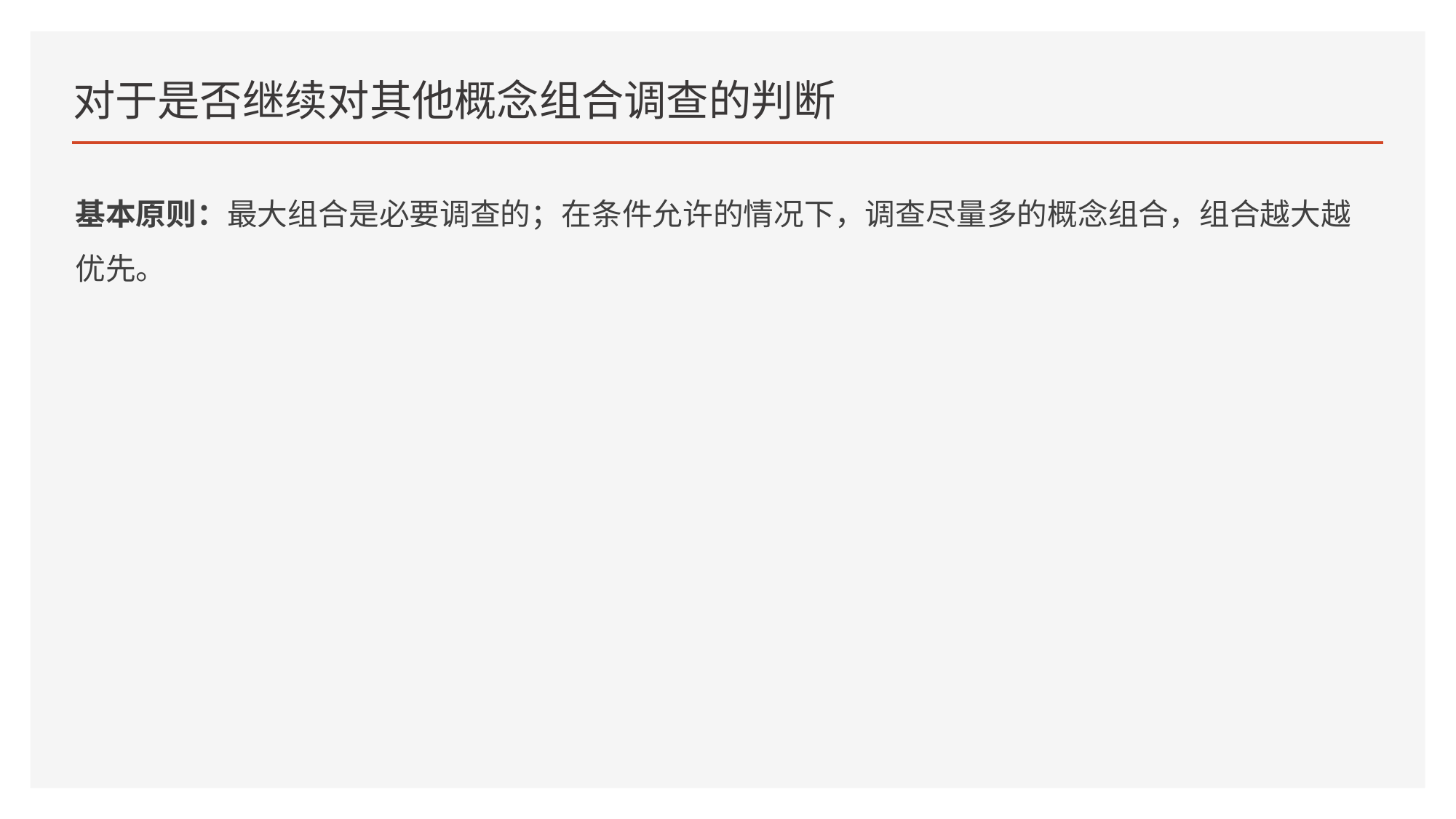

# 对于是否继续对其他概念组合调查的判断
基本原则：最大组合是必要调查的；在条件允许的情况下，调查尽量多的概念组合，组合越大越优先。